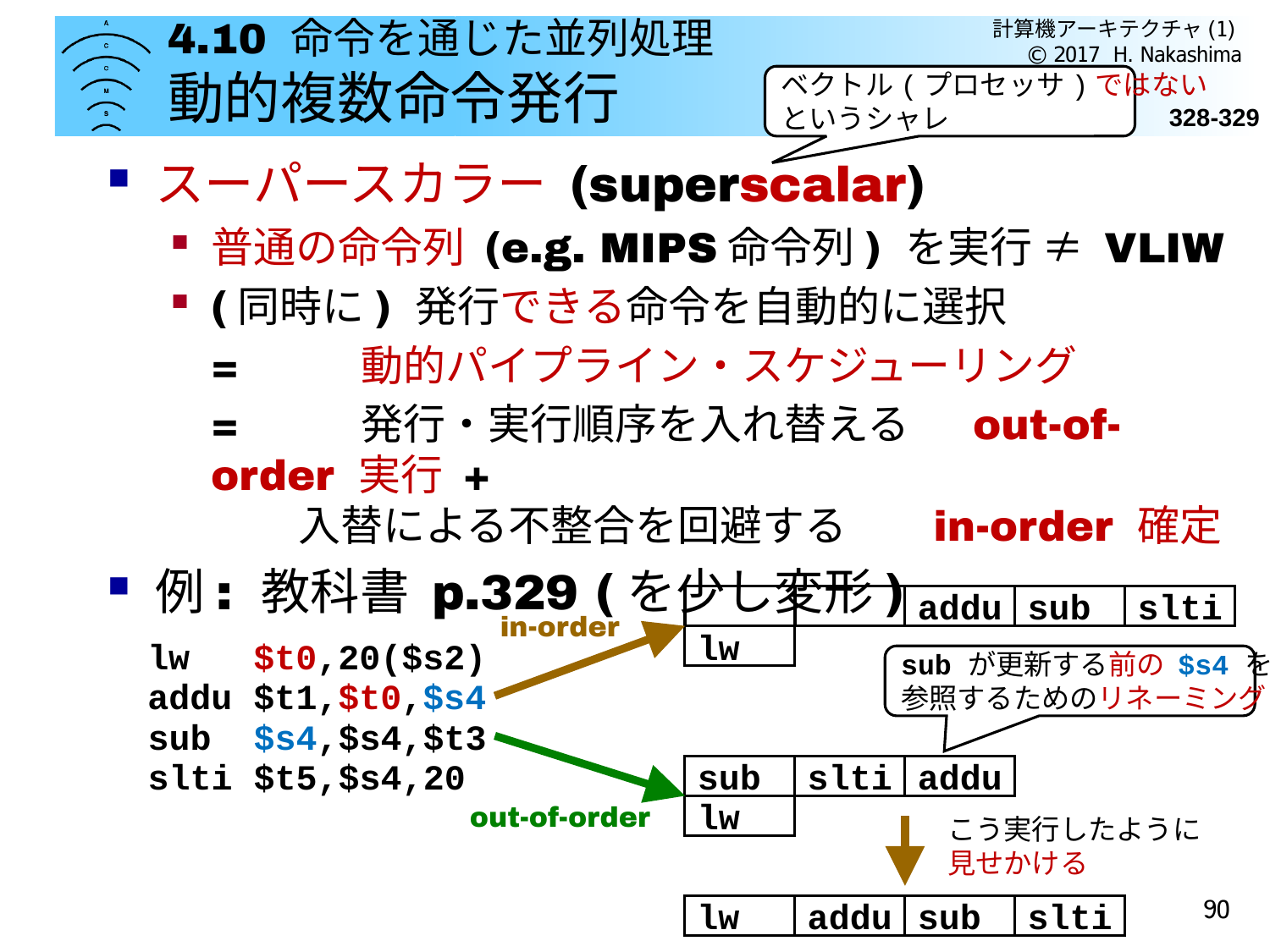

計算機アーキテクチャ(1)  © 2017  H. Nakashima
# 4.10 命令を通じた並列処理 動的複数命令発行
ベクトル(プロセッサ)ではない
というシャレ
328-329
スーパースカラー (superscalar)
普通の命令列 (e.g. MIPS命令列) を実行 ≠ VLIW
(同時に) 発行できる命令を自動的に選択
=	動的パイプライン・スケジューリング
=	発行・実行順序を入れ替える	out-of-order 実行 +
	入替による不整合を回避する	in-order 確定
例: 教科書 p.329 (を少し変形)

sub

addu
slti
lw
in-order
lw   $t0,20($s2)
addu $t1,$t0,$s4
sub  $s4,$s4,$t3
slti $t5,$s4,20
sub が更新する前の $s4 を
参照するためのリネーミング
sub
slti
addu
lw
out-of-order
こう実行したように
見せかける
90
lw
sub
addu
slti